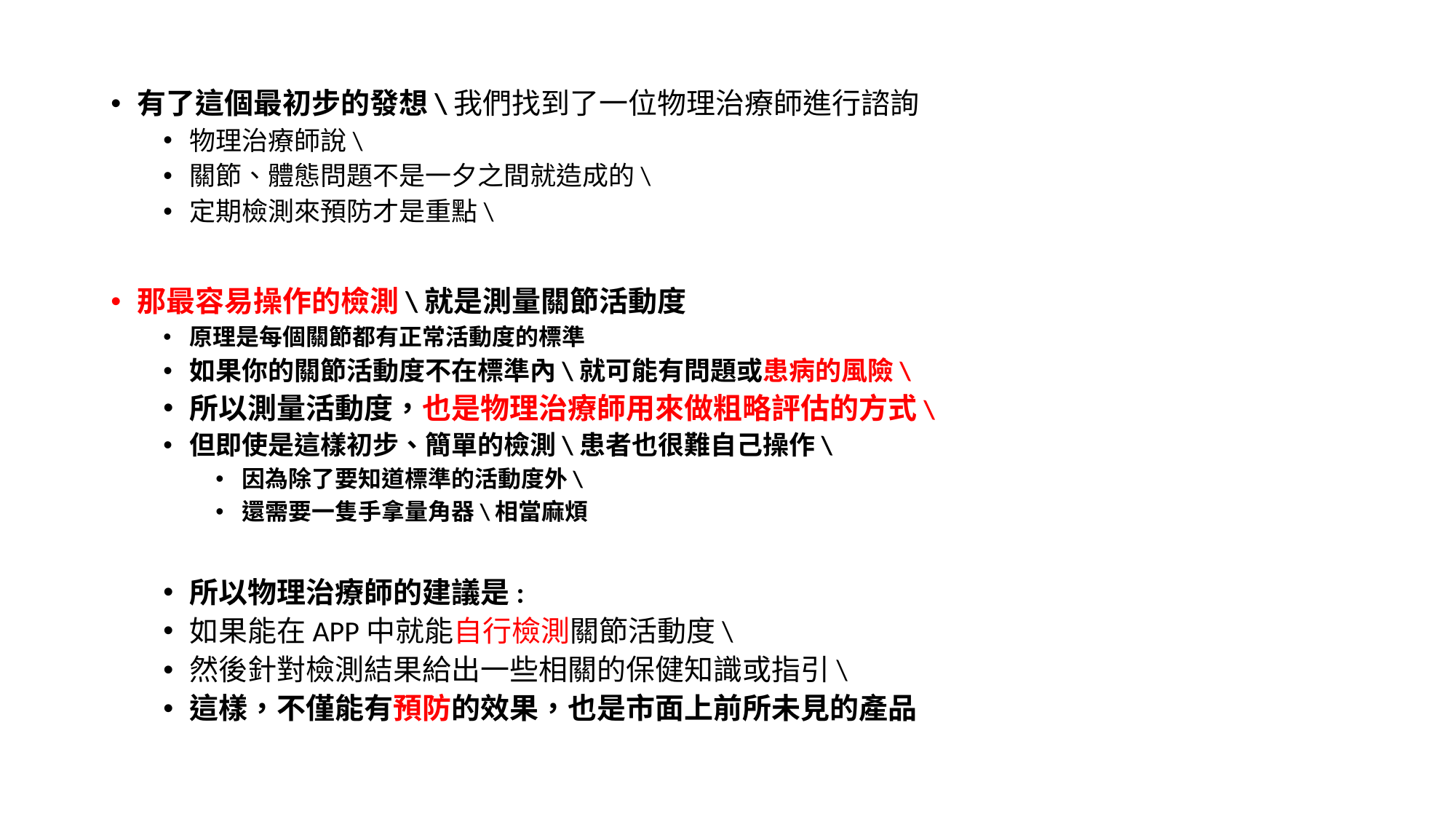

有了這個最初步的發想\我們找到了一位物理治療師進行諮詢
物理治療師說\
關節、體態問題不是一夕之間就造成的\
定期檢測來預防才是重點\

那最容易操作的檢測\就是測量關節活動度
原理是每個關節都有正常活動度的標準
如果你的關節活動度不在標準內\就可能有問題或患病的風險\
所以測量活動度，也是物理治療師用來做粗略評估的方式\
但即使是這樣初步、簡單的檢測\患者也很難自己操作\
因為除了要知道標準的活動度外\
還需要一隻手拿量角器\相當麻煩

所以物理治療師的建議是:
如果能在APP中就能自行檢測關節活動度\
然後針對檢測結果給出一些相關的保健知識或指引\
這樣，不僅能有預防的效果，也是市面上前所未見的產品